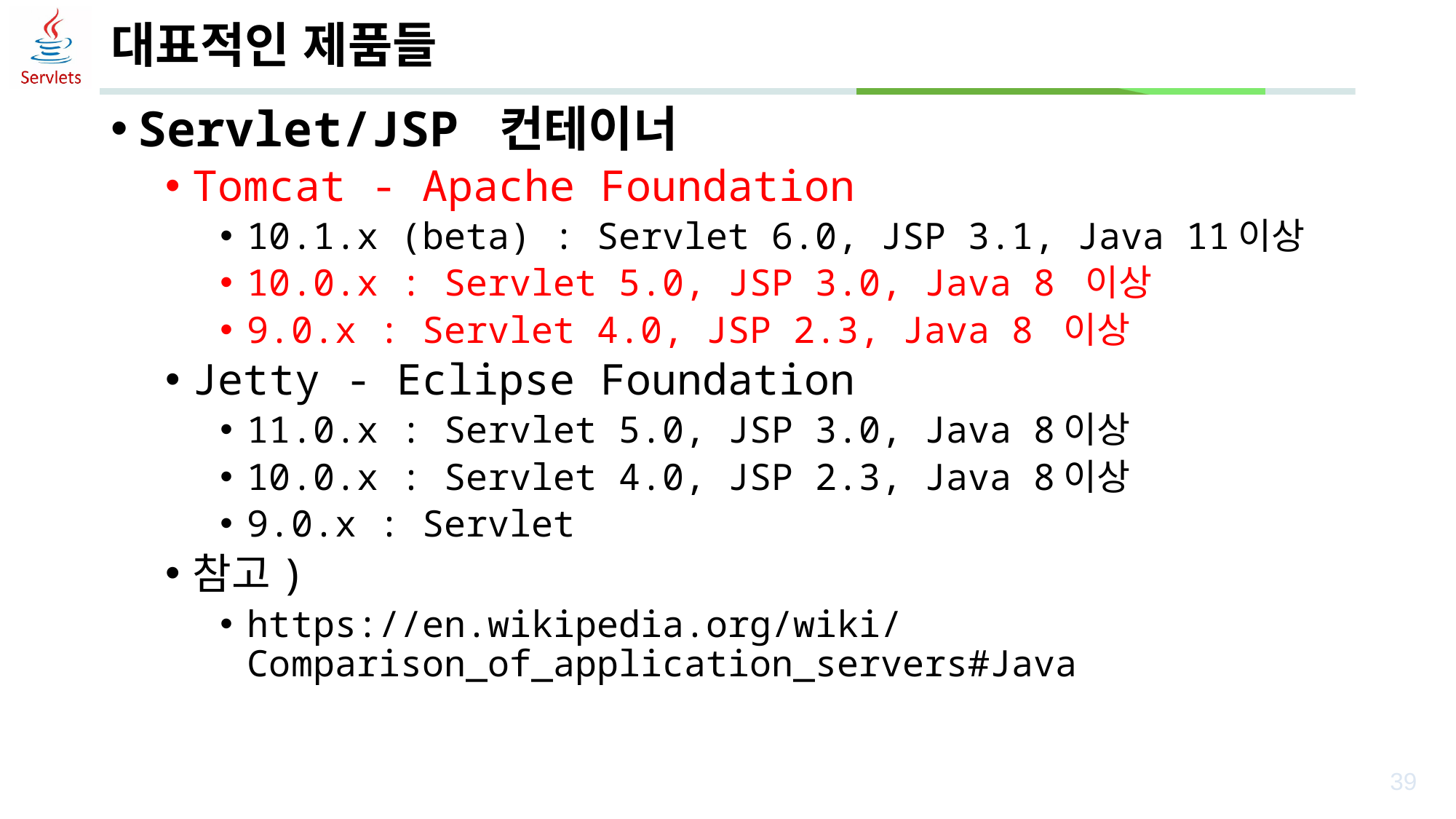

# 대표적인 제품들
Servlet/JSP 컨테이너
Tomcat - Apache Foundation
10.1.x (beta) : Servlet 6.0, JSP 3.1, Java 11이상
10.0.x : Servlet 5.0, JSP 3.0, Java 8 이상
9.0.x : Servlet 4.0, JSP 2.3, Java 8 이상
Jetty - Eclipse Foundation
11.0.x : Servlet 5.0, JSP 3.0, Java 8이상
10.0.x : Servlet 4.0, JSP 2.3, Java 8이상
9.0.x : Servlet
참고)
https://en.wikipedia.org/wiki/Comparison_of_application_servers#Java
39